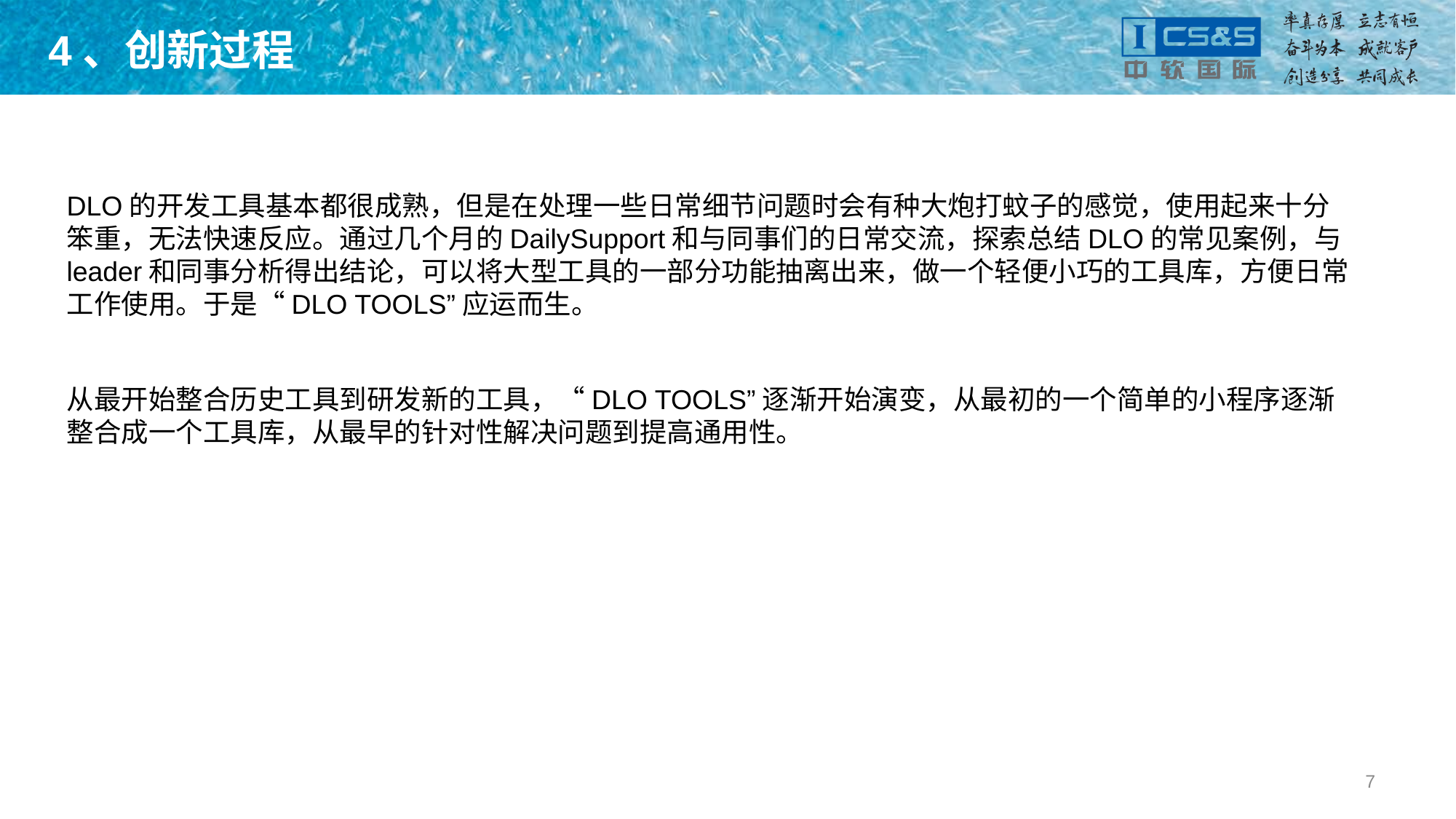

# 4、创新过程
DLO的开发工具基本都很成熟，但是在处理一些日常细节问题时会有种大炮打蚊子的感觉，使用起来十分笨重，无法快速反应。通过几个月的DailySupport和与同事们的日常交流，探索总结DLO的常见案例，与leader和同事分析得出结论，可以将大型工具的一部分功能抽离出来，做一个轻便小巧的工具库，方便日常工作使用。于是“DLO TOOLS”应运而生。
从最开始整合历史工具到研发新的工具，“DLO TOOLS”逐渐开始演变，从最初的一个简单的小程序逐渐整合成一个工具库，从最早的针对性解决问题到提高通用性。
7